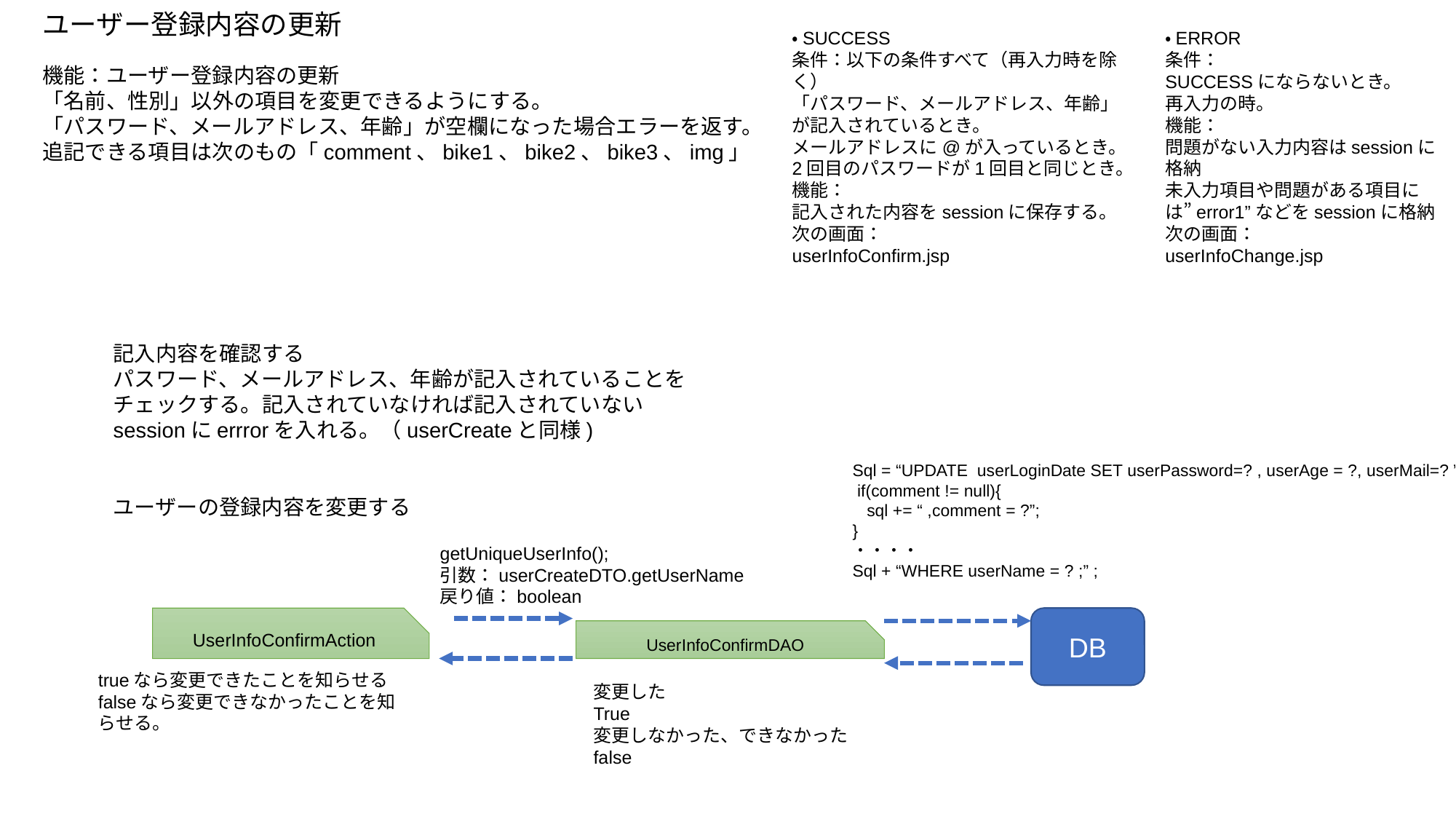

ユーザー登録内容の更新
・SUCCESS
条件：以下の条件すべて（再入力時を除く）
「パスワード、メールアドレス、年齢」が記入されているとき。
メールアドレスに@が入っているとき。
2回目のパスワードが1回目と同じとき。
機能：
記入された内容をsessionに保存する。
次の画面：
userInfoConfirm.jsp
・ERROR
条件：
SUCCESSにならないとき。
再入力の時。
機能：
問題がない入力内容はsessionに格納
未入力項目や問題がある項目には”error1”などをsessionに格納
次の画面：
userInfoChange.jsp
機能：ユーザー登録内容の更新
「名前、性別」以外の項目を変更できるようにする。
「パスワード、メールアドレス、年齢」が空欄になった場合エラーを返す。
追記できる項目は次のもの「comment、bike1、bike2、bike3、img」
記入内容を確認する
パスワード、メールアドレス、年齢が記入されていることをチェックする。記入されていなければ記入されていないsessionにerrrorを入れる。（userCreateと同様)
Sql = “UPDATE  userLoginDate SET userPassword=? , userAge = ?, userMail=? ”;
 if(comment != null){
   sql += “ ,comment = ?”;
}
・・・・
Sql + “WHERE userName = ? ;” ;
ユーザーの登録内容を変更する
getUniqueUserInfo();
引数：userCreateDTO.getUserName
戻り値：boolean
UserInfoConfirmAction
DB
UserInfoConfirmDAO
trueなら変更できたことを知らせる
falseなら変更できなかったことを知らせる。
変更した
True
変更しなかった、できなかった
false